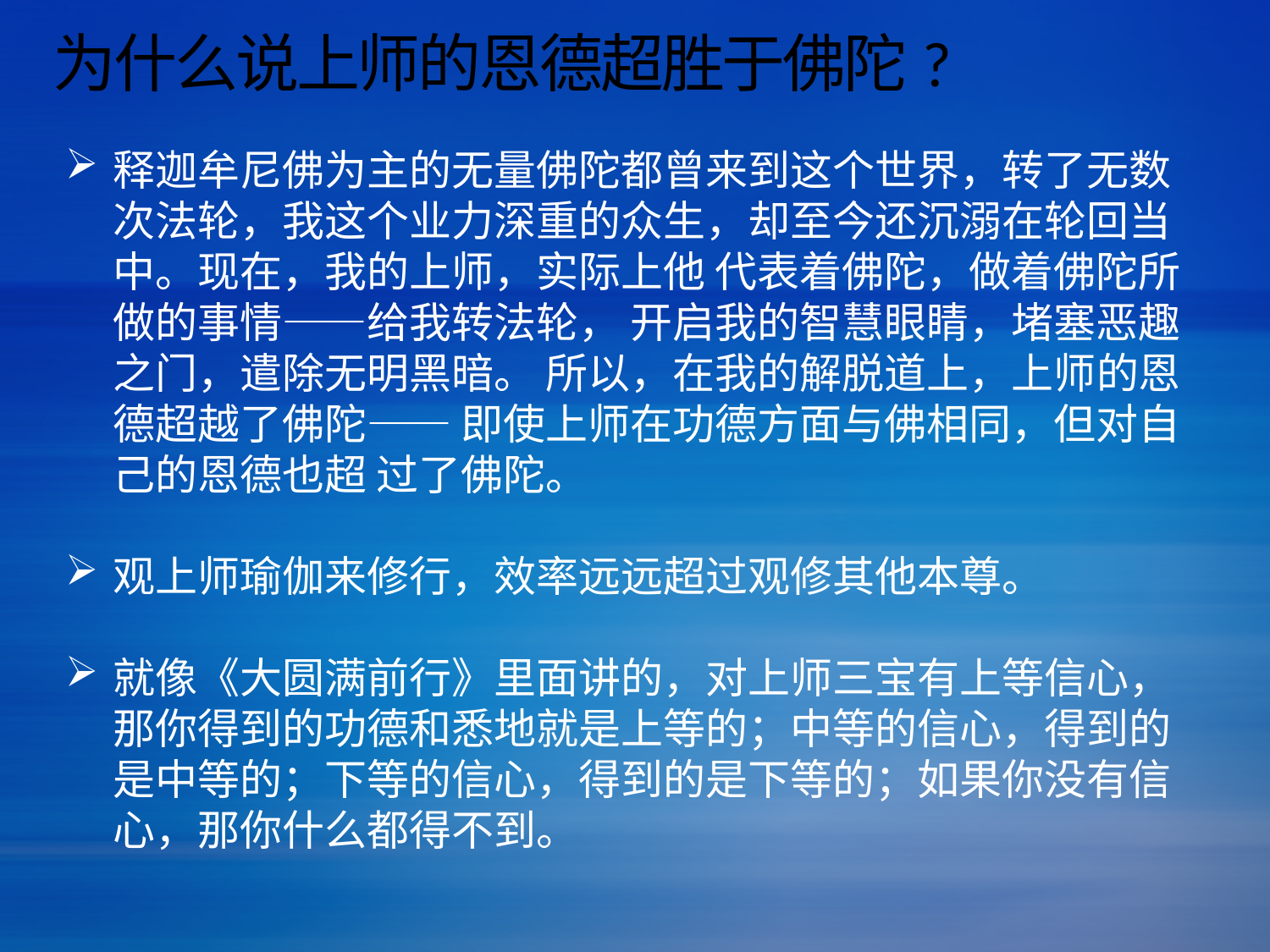

# 为什么说上师的恩德超胜于佛陀?
释迦牟尼佛为主的无量佛陀都曾来到这个世界，转了无数次法轮，我这个业力深重的众生，却至今还沉溺在轮回当中。现在，我的上师，实际上他 代表着佛陀，做着佛陀所做的事情——给我转法轮， 开启我的智慧眼睛，堵塞恶趣之门，遣除无明黑暗。 所以，在我的解脱道上，上师的恩德超越了佛陀—— 即使上师在功德方面与佛相同，但对自己的恩德也超 过了佛陀。

观上师瑜伽来修行，效率远远超过观修其他本尊。

就像《大圆满前行》里面讲的，对上师三宝有上等信心，那你得到的功德和悉地就是上等的；中等的信心，得到的是中等的；下等的信心，得到的是下等的；如果你没有信心，那你什么都得不到。